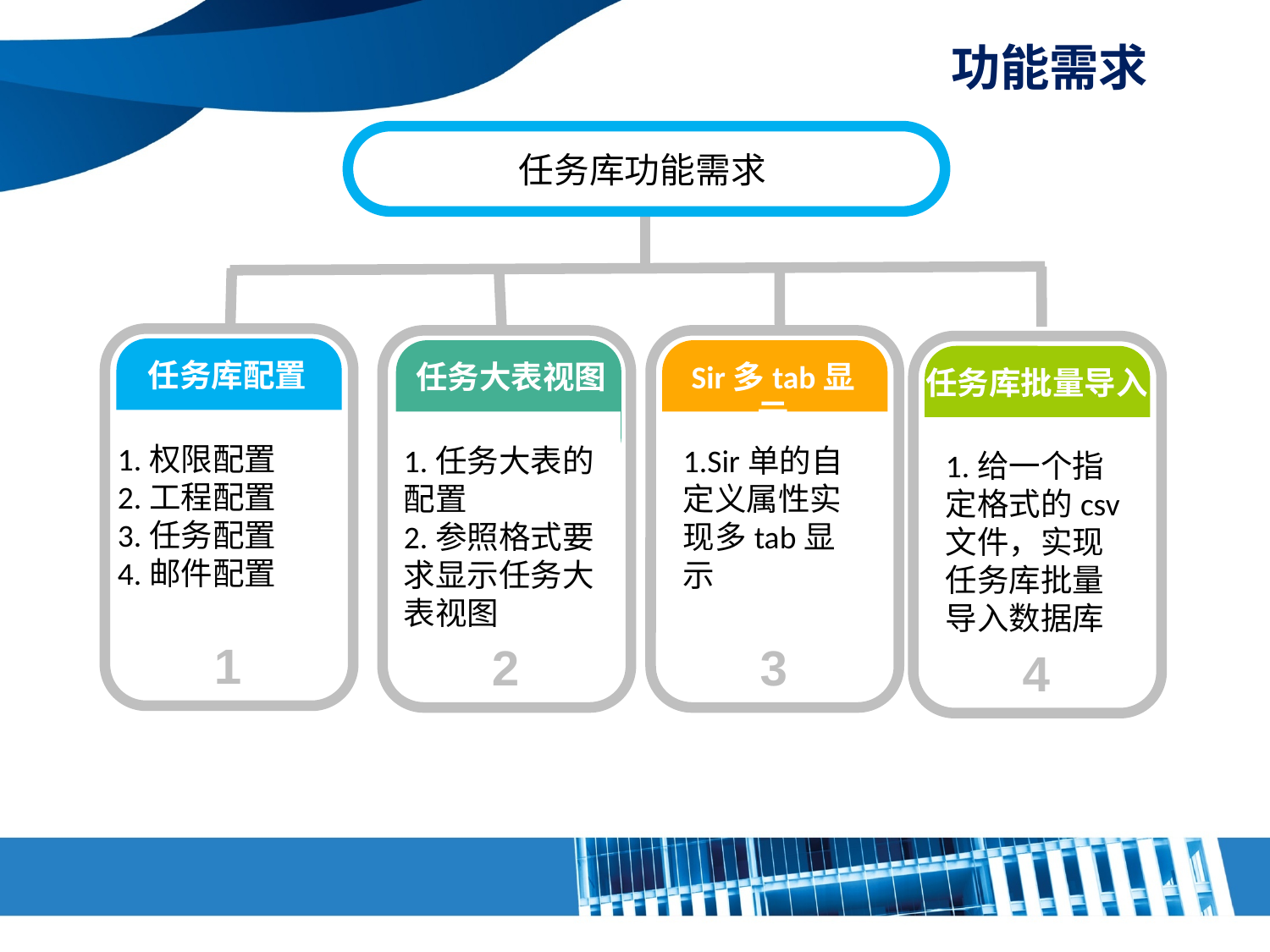

功能需求
任务库功能需求

任务库配置
1.权限配置
2.工程配置
3.任务配置
4.邮件配置

1

任务大表视图
1.任务大表的配置
2.参照格式要求显示任务大表视图
2

Sir多tab显示
1.Sir单的自定义属性实现多tab显示
3

任务库批量导入
1.给一个指定格式的csv文件，实现任务库批量导入数据库
4